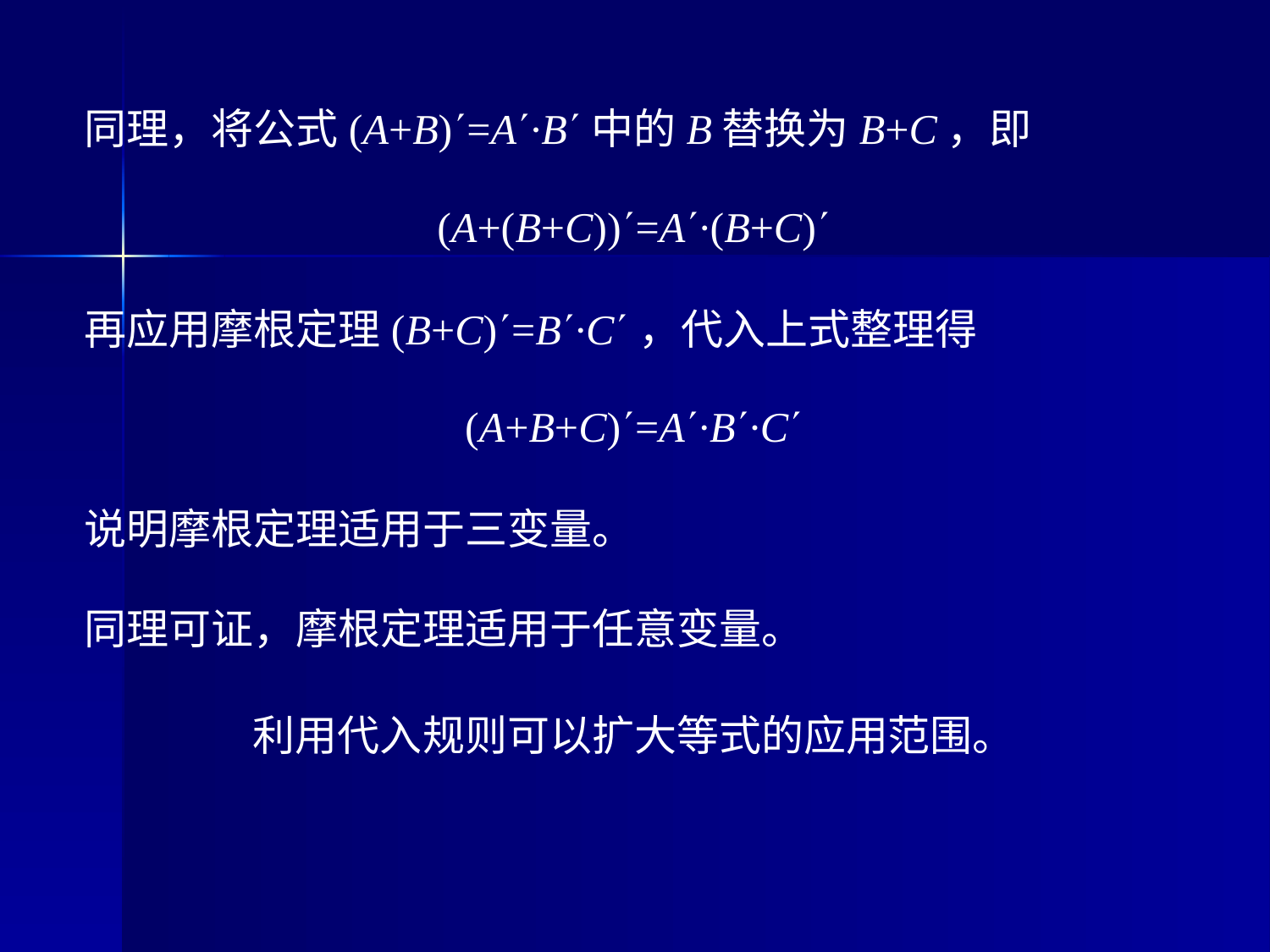

同理，将公式(A+B)′=A′∙B′中的B替换为B+C，即
(A+(B+C))′=A′∙(B+C)′
再应用摩根定理(B+C)′=B′∙C′，代入上式整理得
(A+B+C)′=A′∙B′∙C′
说明摩根定理适用于三变量。
同理可证，摩根定理适用于任意变量。
利用代入规则可以扩大等式的应用范围。